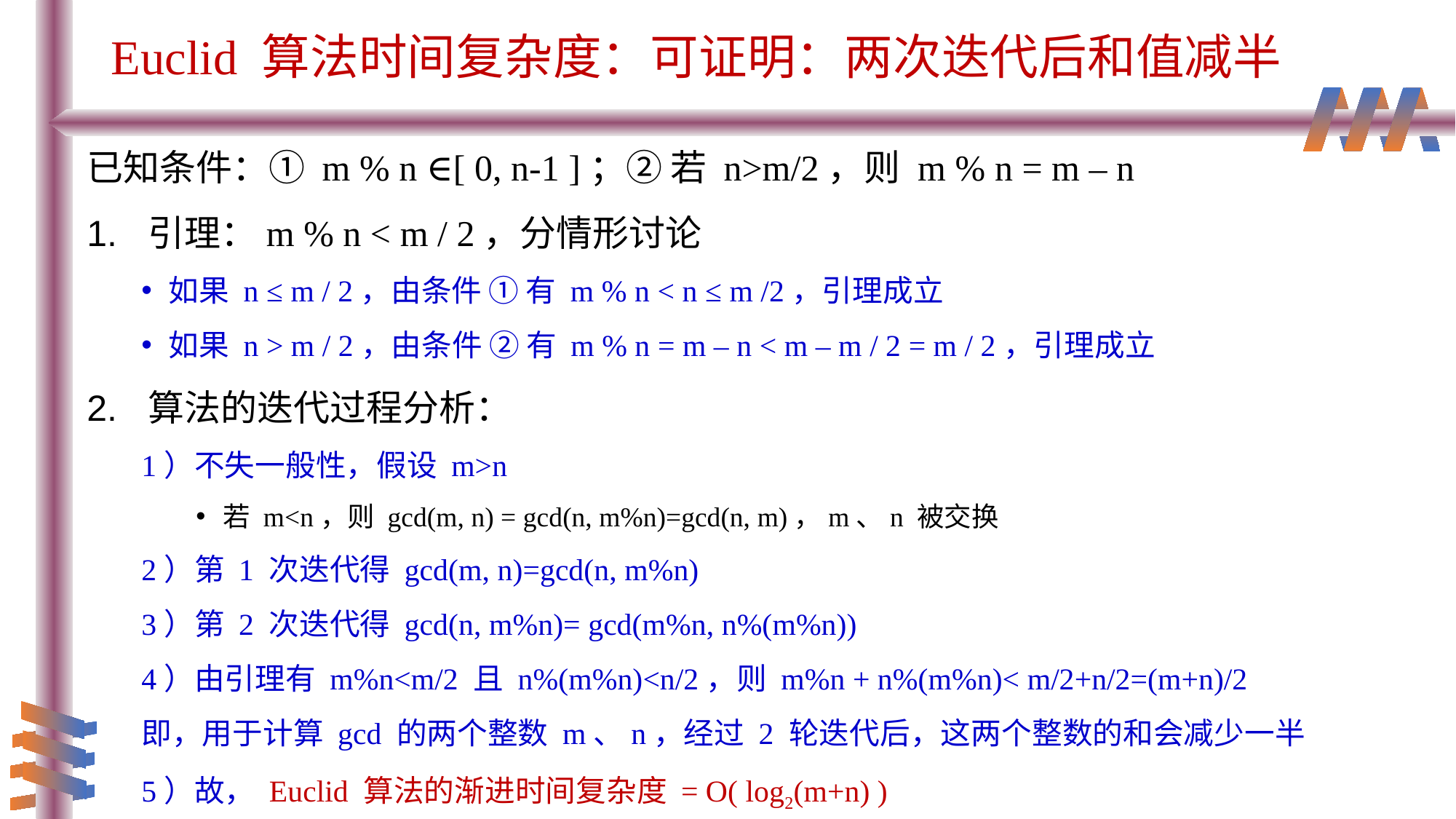

# Euclid 算法时间复杂度：可证明：两次迭代后和值减半
已知条件：① m % n ∈[ 0, n-1 ]；② 若 n>m/2，则 m % n = m – n
引理：m % n < m / 2，分情形讨论
如果 n ≤ m / 2，由条件 ① 有 m % n < n ≤ m /2，引理成立
如果 n > m / 2，由条件 ② 有 m % n = m – n < m – m / 2 = m / 2，引理成立
算法的迭代过程分析：
1）不失一般性，假设 m>n
若 m<n，则 gcd(m, n) = gcd(n, m%n)=gcd(n, m)，m、n 被交换
2）第 1 次迭代得 gcd(m, n)=gcd(n, m%n)
3）第 2 次迭代得 gcd(n, m%n)= gcd(m%n, n%(m%n))
4）由引理有 m%n<m/2 且 n%(m%n)<n/2，则 m%n + n%(m%n)< m/2+n/2=(m+n)/2
即，用于计算 gcd 的两个整数 m、n，经过 2 轮迭代后，这两个整数的和会减少一半
5）故， Euclid 算法的渐进时间复杂度 = O( log2(m+n) )